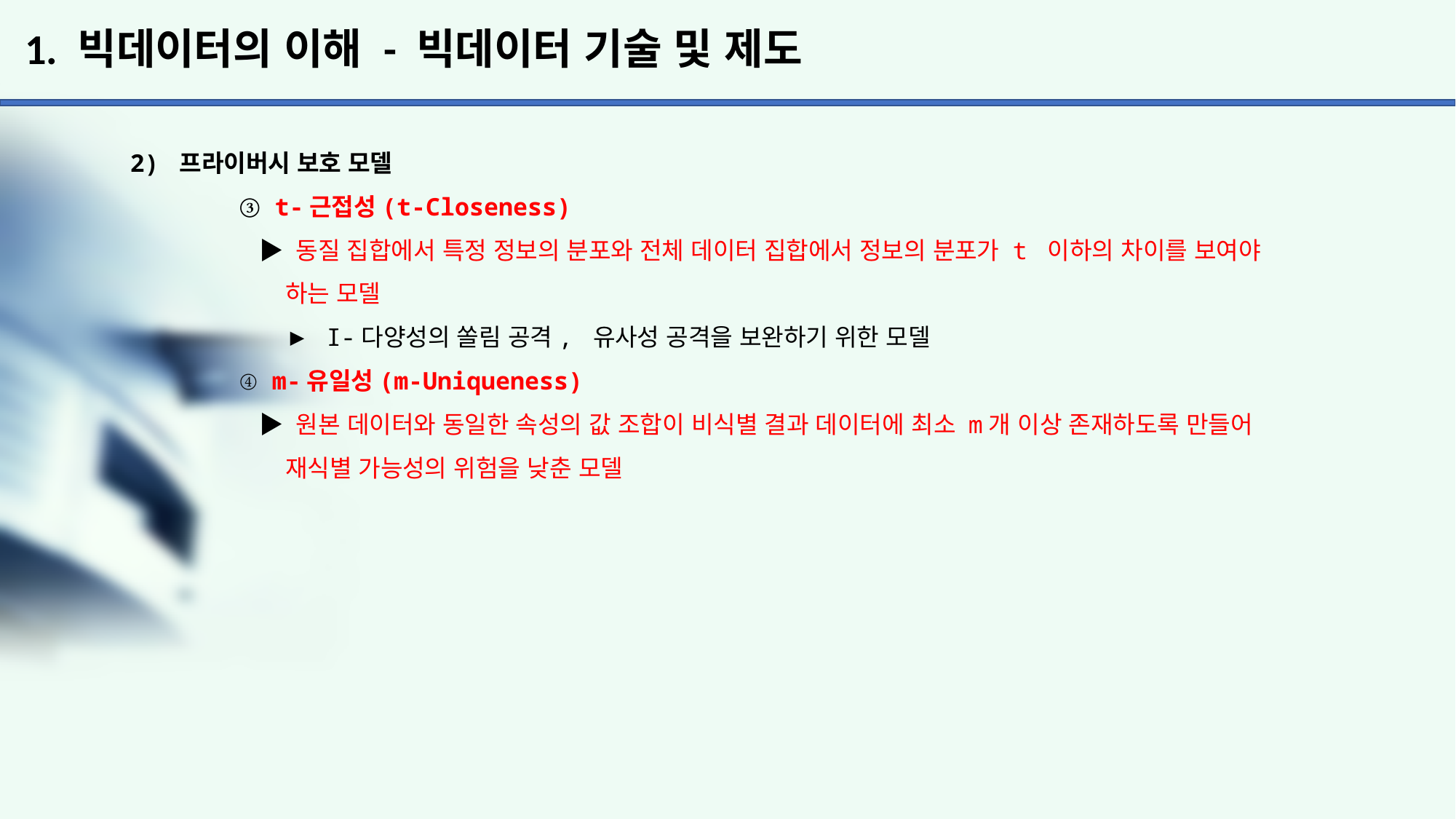

# 1. 빅데이터의 이해 - 빅데이터 기술 및 제도
2) 프라이버시 보호 모델
	③ t-근접성(t-Closeness)
	   ▶ 동질 집합에서 특정 정보의 분포와 전체 데이터 집합에서 정보의 분포가 t 이하의 차이를 보여야
	      하는 모델
	   ▶ I-다양성의 쏠림 공격, 유사성 공격을 보완하기 위한 모델
	④ m-유일성(m-Uniqueness)
	   ▶ 원본 데이터와 동일한 속성의 값 조합이 비식별 결과 데이터에 최소 m개 이상 존재하도록 만들어
	      재식별 가능성의 위험을 낮춘 모델